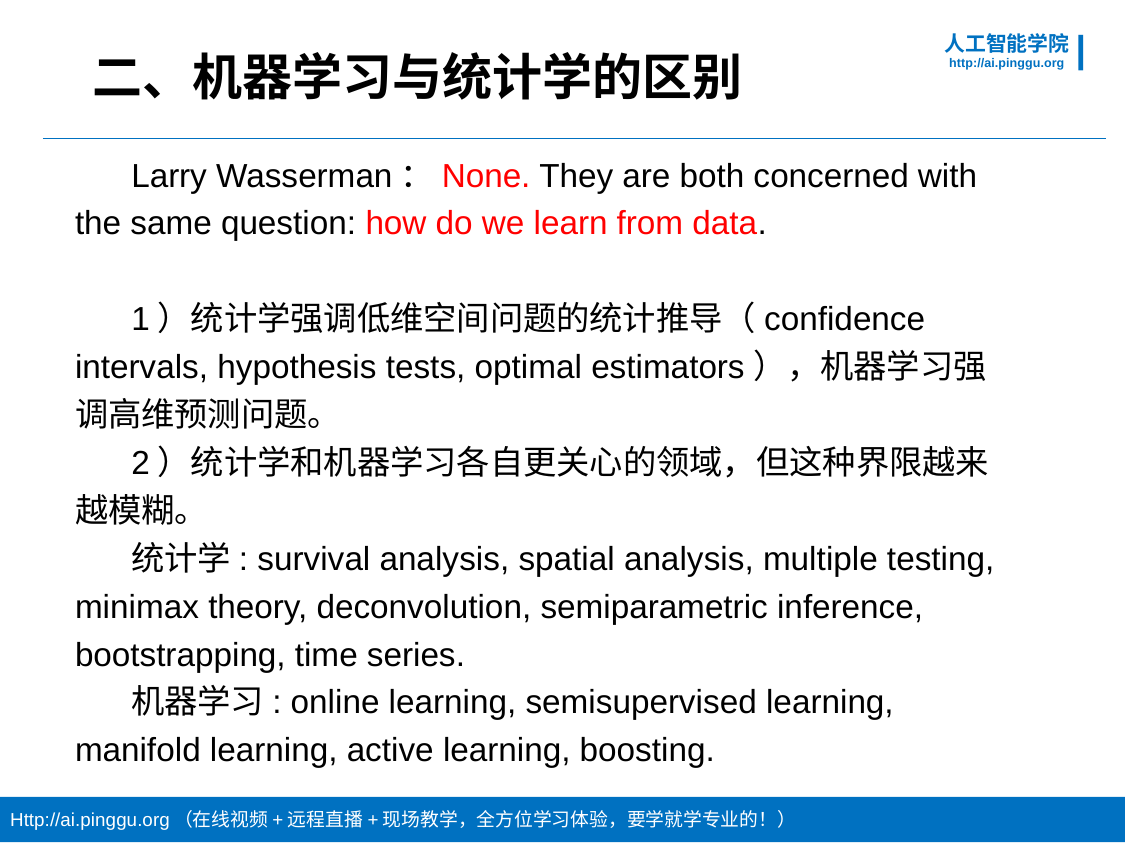

# 二、机器学习与统计学的区别
Larry Wasserman：None. They are both concerned with the same question: how do we learn from data.

1）统计学强调低维空间问题的统计推导（confidence intervals, hypothesis tests, optimal estimators），机器学习强调高维预测问题。
2）统计学和机器学习各自更关心的领域，但这种界限越来越模糊。
统计学: survival analysis, spatial analysis, multiple testing, minimax theory, deconvolution, semiparametric inference, bootstrapping, time series.
机器学习: online learning, semisupervised learning, manifold learning, active learning, boosting.

15